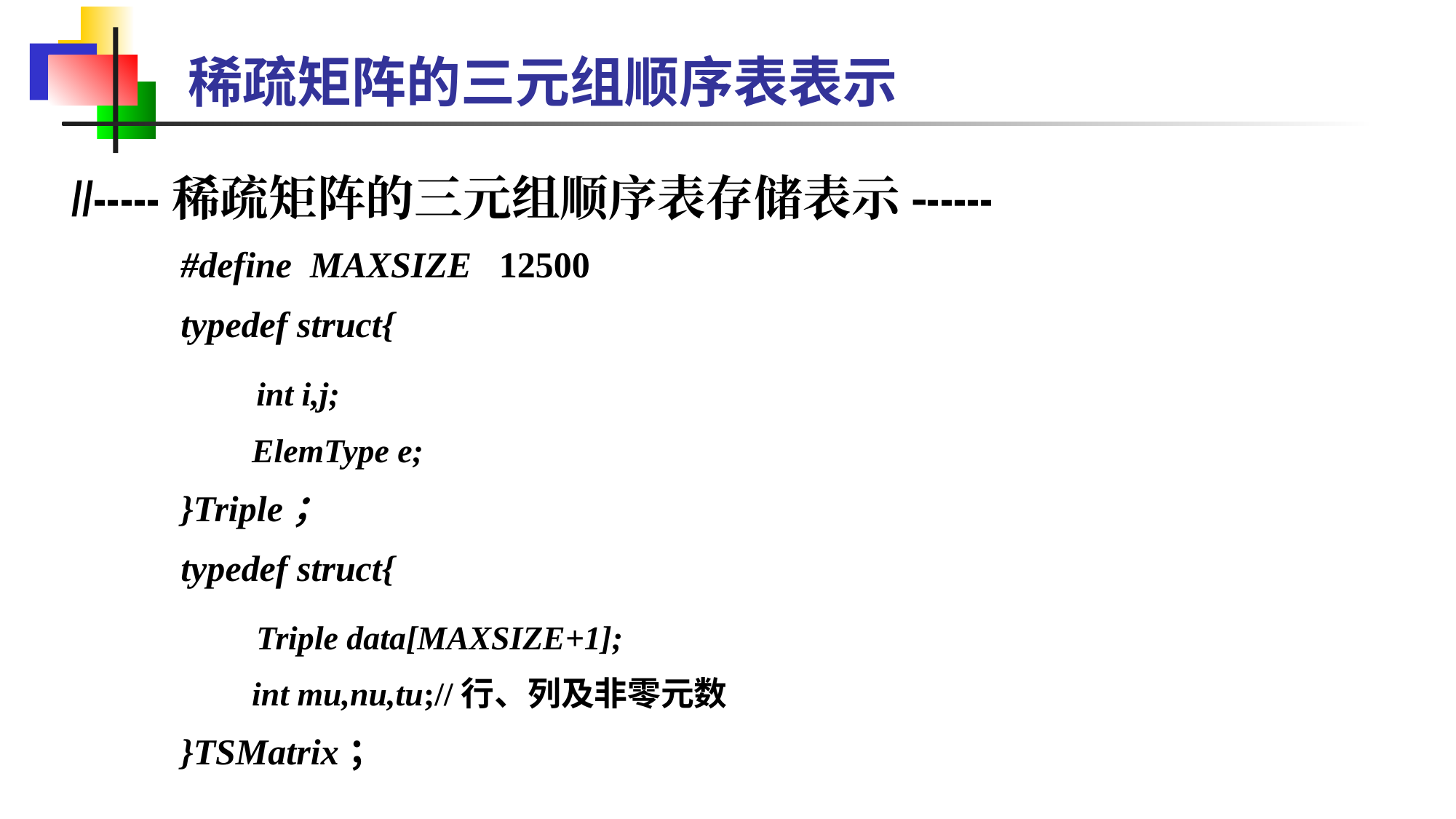

# 稀疏矩阵的三元组顺序表表示
//-----稀疏矩阵的三元组顺序表存储表示------
#define  MAXSIZE   12500
typedef struct{
  int i,j;
  ElemType e;
}Triple；
typedef struct{
  Triple data[MAXSIZE+1];
  int mu,nu,tu;//行、列及非零元数
}TSMatrix；